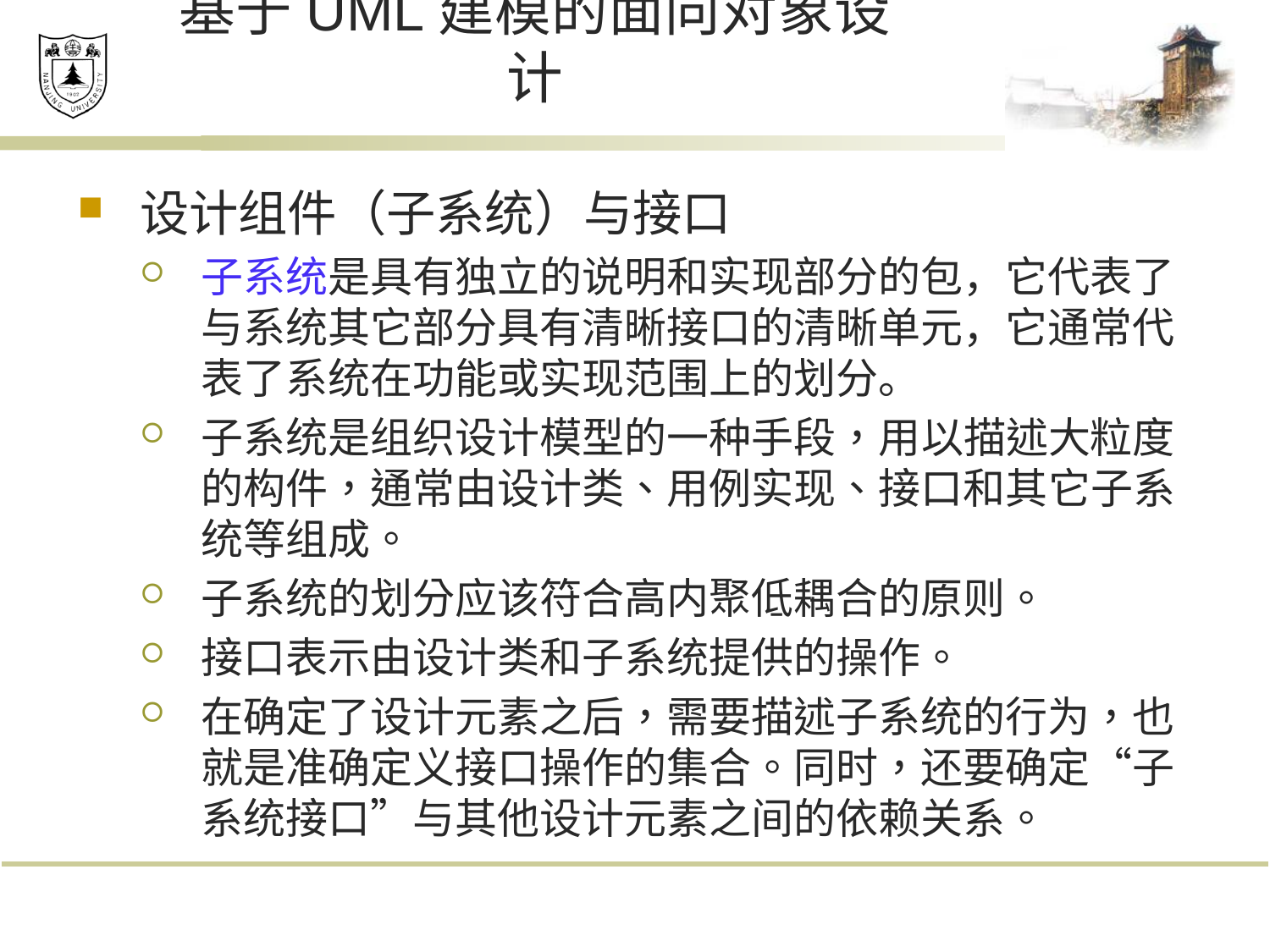

# 基于UML建模的面向对象设计
设计组件（子系统）与接口
子系统是具有独立的说明和实现部分的包，它代表了与系统其它部分具有清晰接口的清晰单元，它通常代表了系统在功能或实现范围上的划分。
子系统是组织设计模型的一种手段，用以描述大粒度的构件，通常由设计类、用例实现、接口和其它子系统等组成。
子系统的划分应该符合高内聚低耦合的原则。
接口表示由设计类和子系统提供的操作。
在确定了设计元素之后，需要描述子系统的行为，也就是准确定义接口操作的集合。同时，还要确定“子系统接口”与其他设计元素之间的依赖关系。